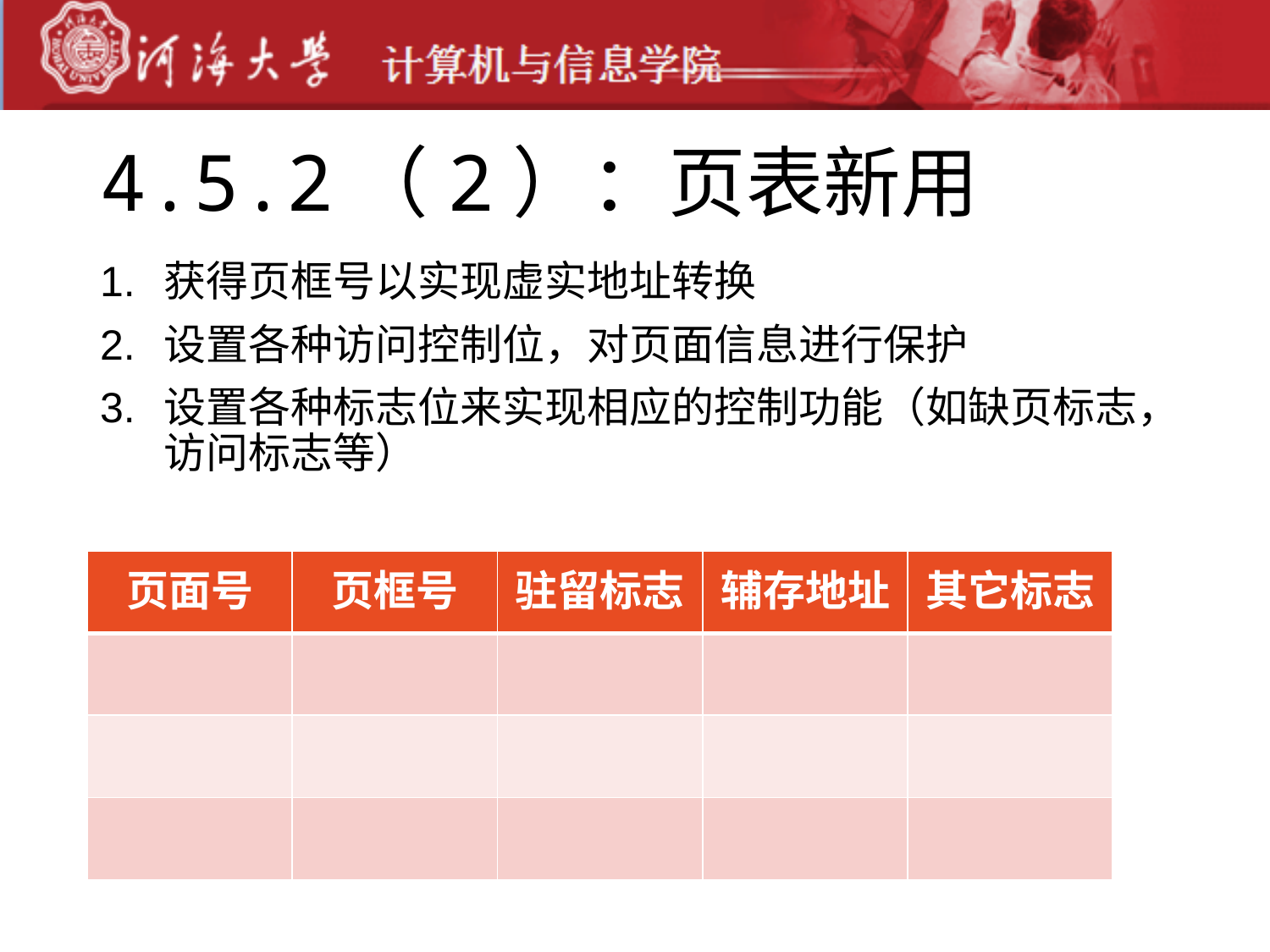

# 4.5.2（2）：页表新用
获得页框号以实现虚实地址转换
设置各种访问控制位，对页面信息进行保护
设置各种标志位来实现相应的控制功能（如缺页标志，访问标志等）

| 页面号 | 页框号 | 驻留标志 | 辅存地址 | 其它标志 |
| --- | --- | --- | --- | --- |
|  |  |  |  |  |
|  |  |  |  |  |
|  |  |  |  |  |